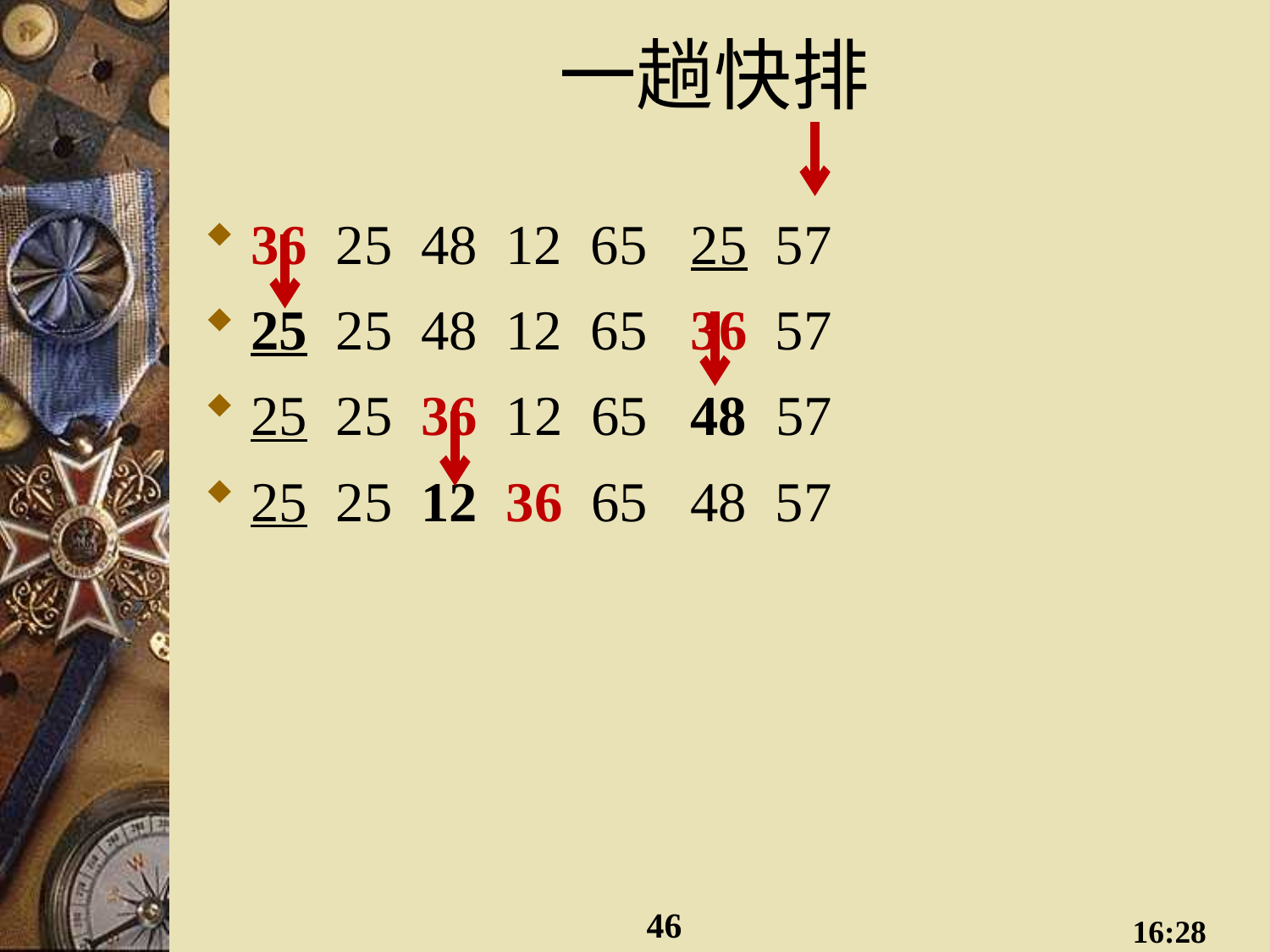

# 一趟快排
36  25  48  12  65   25  57
25  25  48  12  65   36  57
25  25  36  12  65   48  57
25  25  12  36  65   48  57